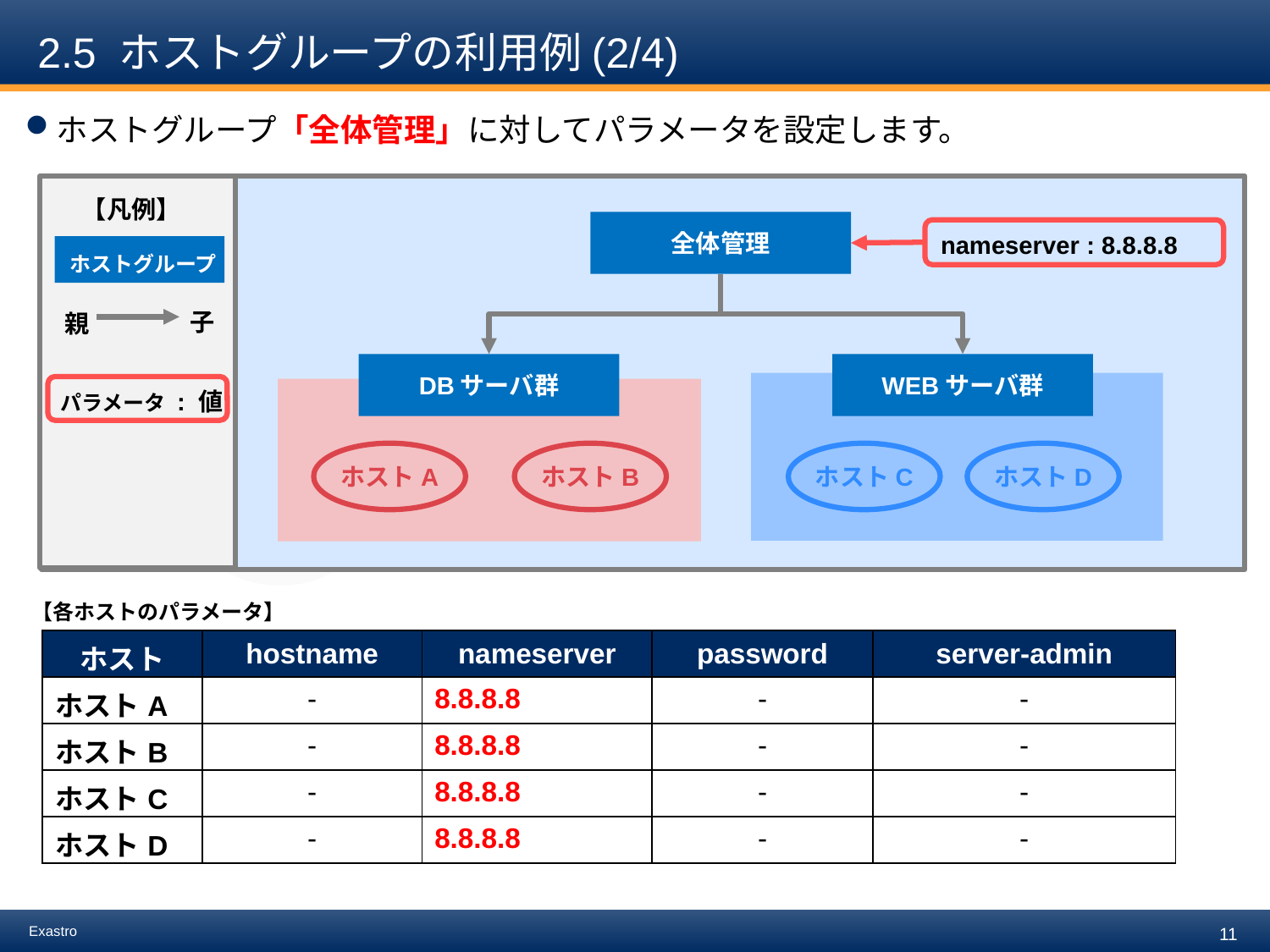

# 2.5 ホストグループの利用例(2/4)
ホストグループ「全体管理」に対してパラメータを設定します。

【凡例】

ホストグループ
子
親

パラメータ : 値
全体管理

nameserver : 8.8.8.8
WEBサーバ群
DBサーバ群

ホストA
ホストB
ホストC
ホストD
【各ホストのパラメータ】
| ホスト | hostname | nameserver | password | server-admin |
| --- | --- | --- | --- | --- |
| ホストA | - | 8.8.8.8 | - | - |
| ホストB | - | 8.8.8.8 | - | - |
| ホストC | - | 8.8.8.8 | - | - |
| ホストD | - | 8.8.8.8 | - | - |